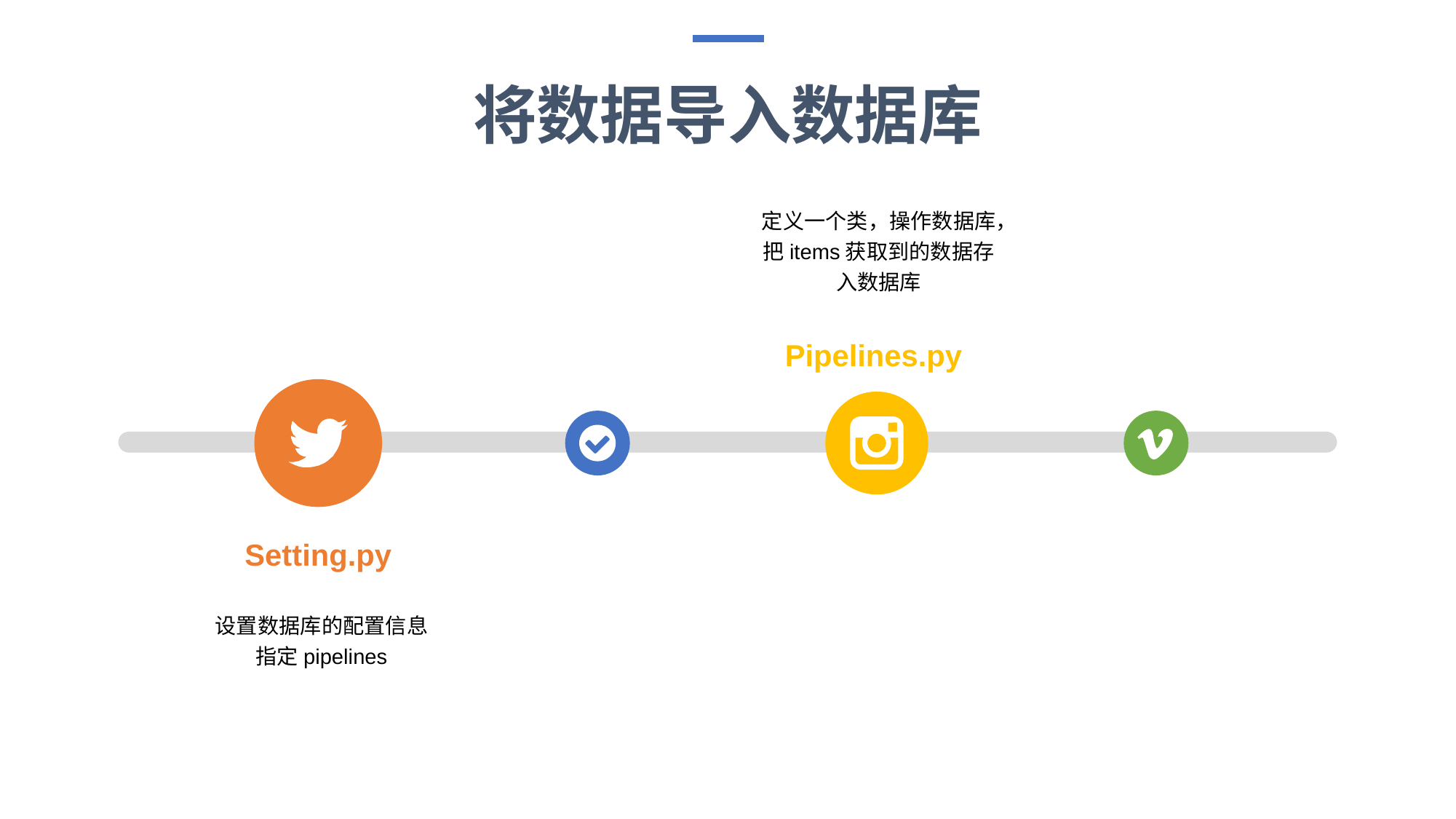

将数据导入数据库
定义一个类，操作数据库，把items获取到的数据存入数据库
Pipelines.py

Setting.py
设置数据库的配置信息
指定pipelines